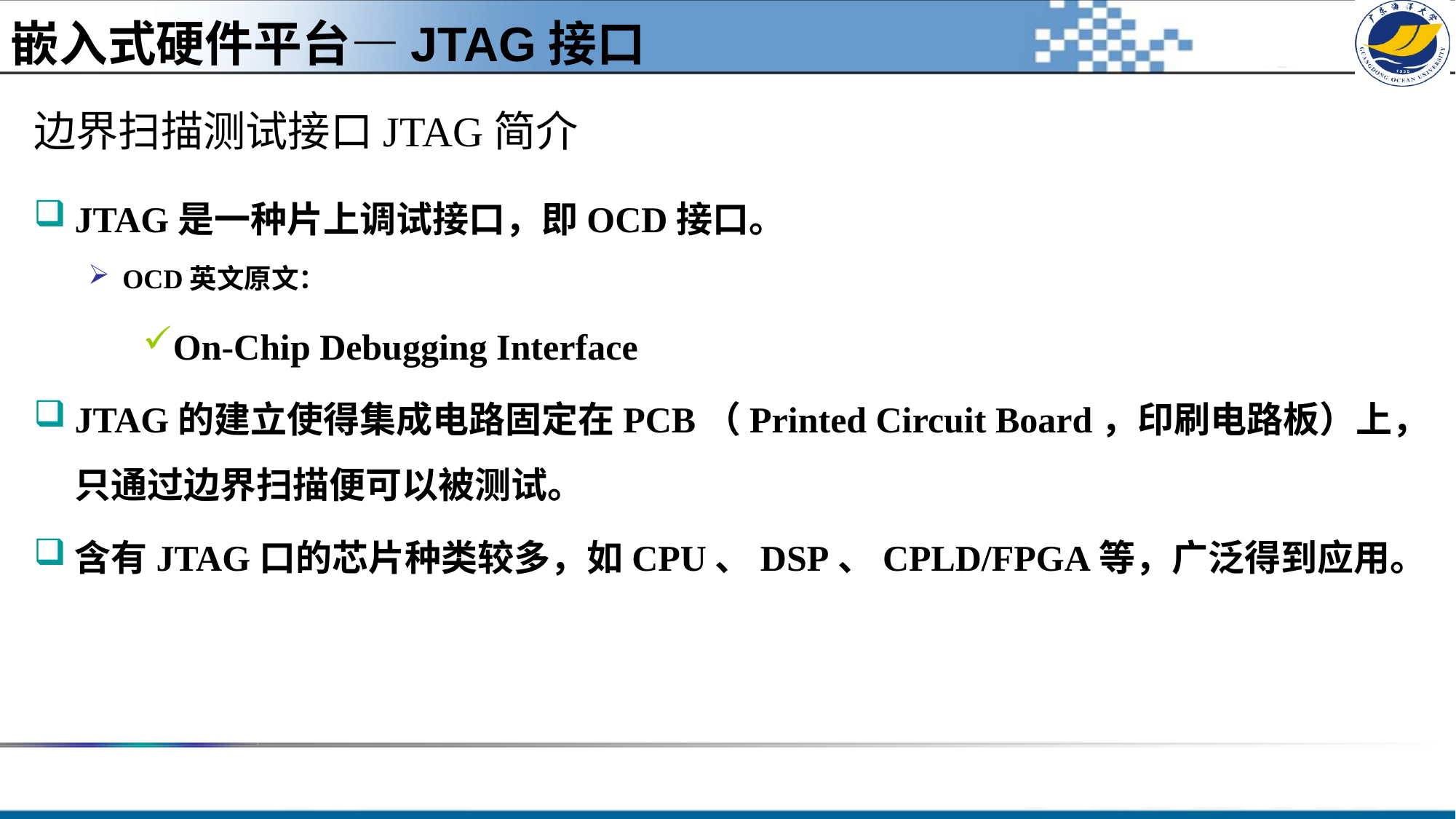

嵌入式硬件平台—JTAG接口
# 边界扫描测试接口JTAG简介
JTAG是一种片上调试接口，即OCD接口。
OCD英文原文：
On-Chip Debugging Interface
JTAG的建立使得集成电路固定在PCB（Printed Circuit Board，印刷电路板）上，只通过边界扫描便可以被测试。
含有JTAG口的芯片种类较多，如CPU、DSP、CPLD/FPGA等，广泛得到应用。